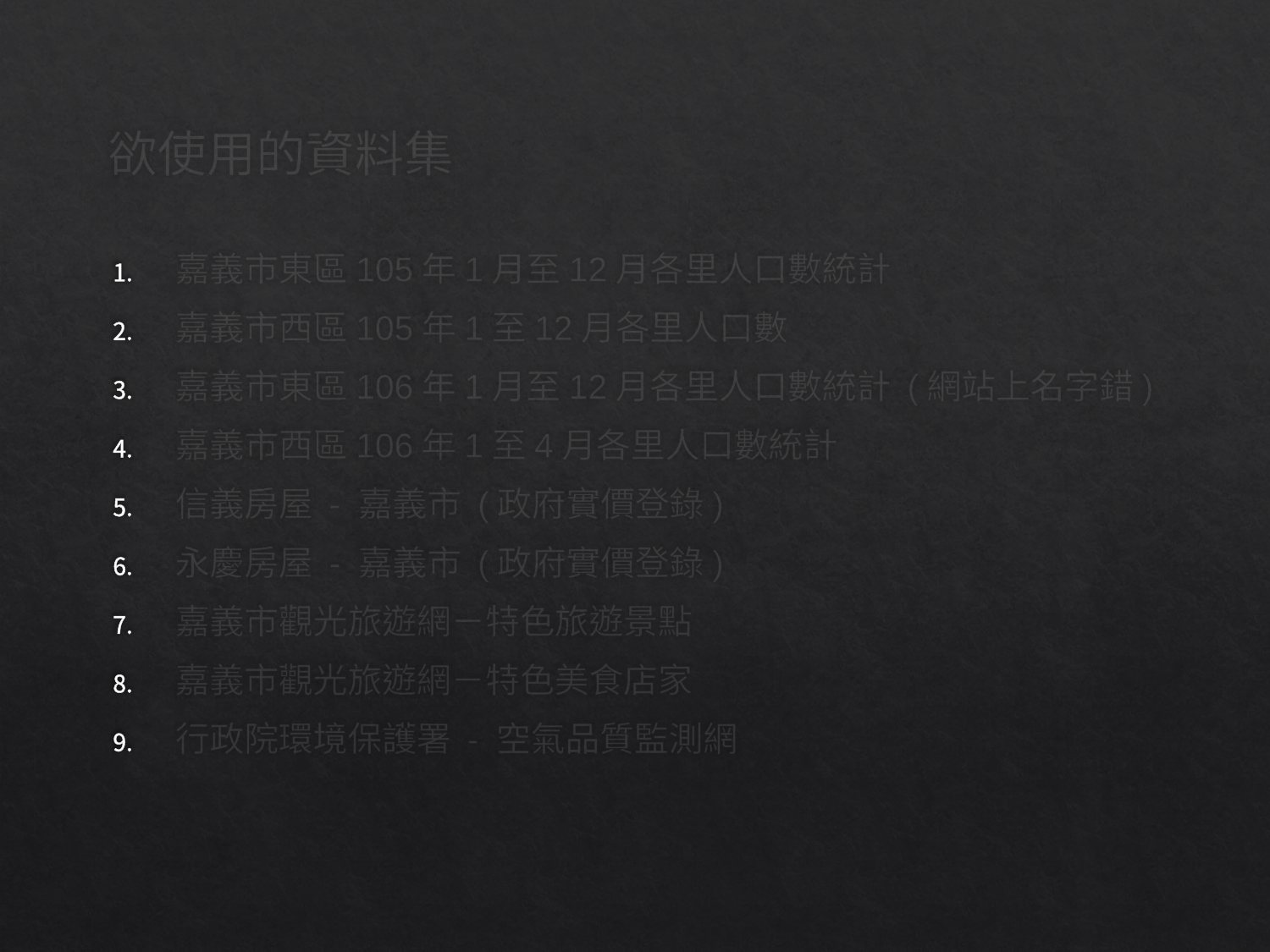

# 欲使用的資料集
嘉義市東區105年1月至12月各里人口數統計
嘉義市西區105年1至12月各里人口數
嘉義市東區106年1月至12月各里人口數統計 (網站上名字錯)
嘉義市西區106年1至4月各里人口數統計
信義房屋 - 嘉義市 (政府實價登錄)
永慶房屋 - 嘉義市 (政府實價登錄)
嘉義市觀光旅遊網－特色旅遊景點
嘉義市觀光旅遊網－特色美食店家
行政院環境保護署 - 空氣品質監測網